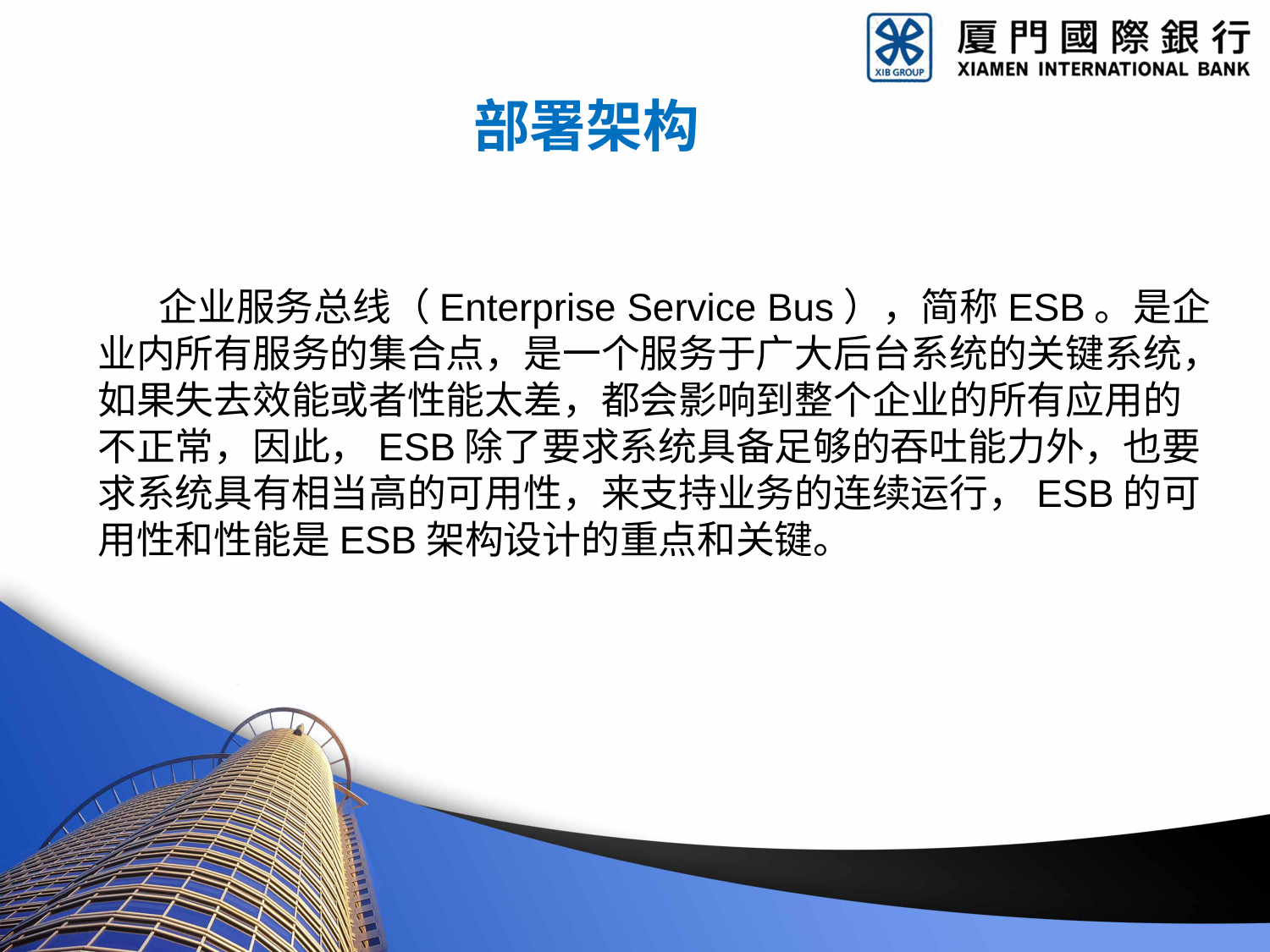

# 部署架构
      企业服务总线（Enterprise Service Bus），简称ESB。是企业内所有服务的集合点，是一个服务于广大后台系统的关键系统，如果失去效能或者性能太差，都会影响到整个企业的所有应用的不正常，因此，ESB除了要求系统具备足够的吞吐能力外，也要求系统具有相当高的可用性，来支持业务的连续运行，ESB的可用性和性能是ESB架构设计的重点和关键。